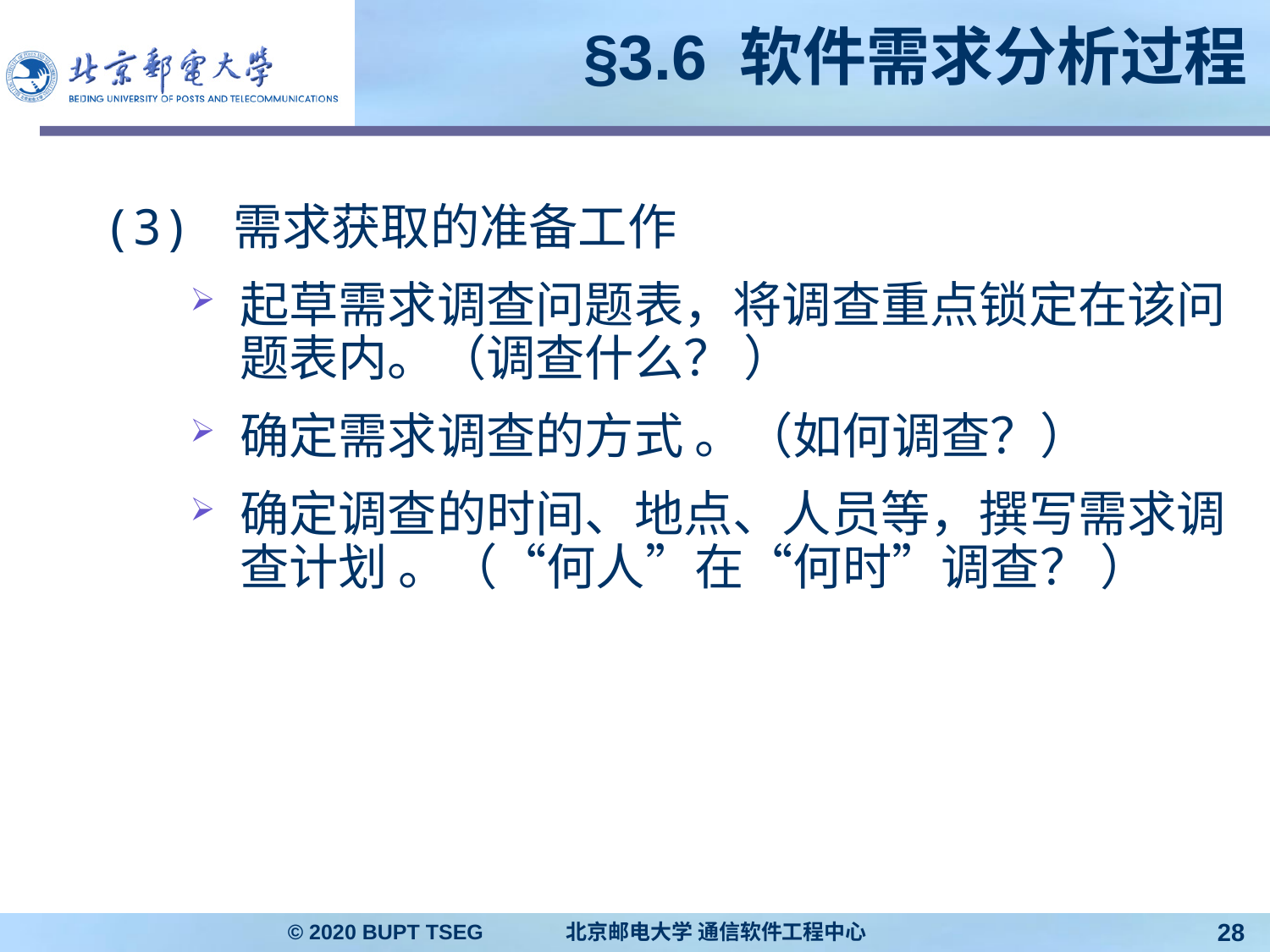

# §3.6 软件需求分析过程
(3) 需求获取的准备工作
起草需求调查问题表，将调查重点锁定在该问题表内。（调查什么？ ）
确定需求调查的方式 。（如何调查？）
确定调查的时间、地点、人员等，撰写需求调查计划 。（“何人”在“何时”调查？ ）
© 2020 BUPT TSEG             北京邮电大学 通信软件工程中心